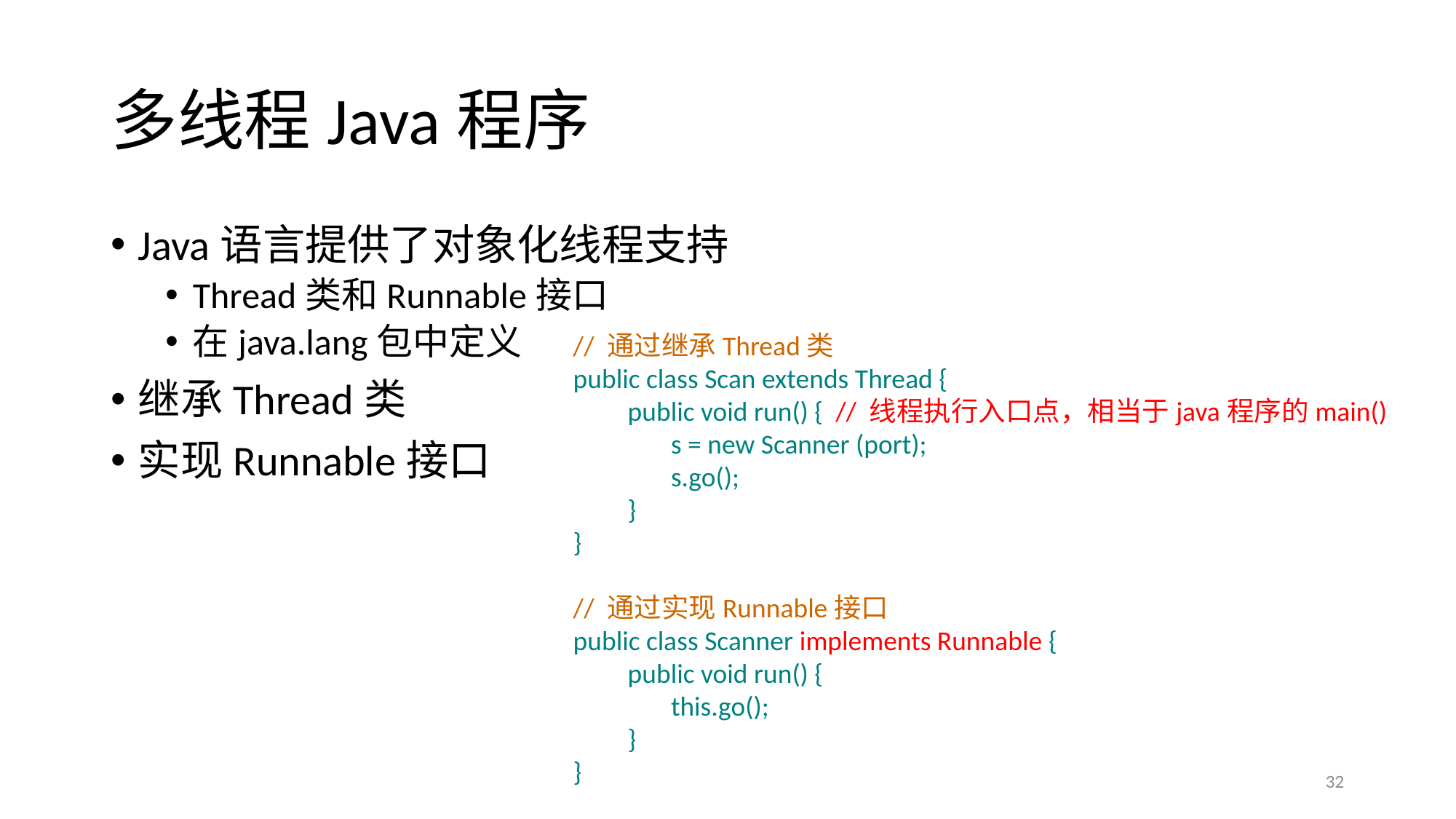

# 多线程Java程序
Java语言提供了对象化线程支持
Thread类和Runnable接口
在java.lang包中定义
继承Thread类
实现Runnable接口
// 通过继承Thread类
public class Scan extends Thread {
public void run() {  // 线程执行入口点，相当于java程序的main()
       s = new Scanner (port);
       s.go();
}
}

// 通过实现Runnable接口
public class Scanner implements Runnable {
public void run() {
       this.go();
}
}
32